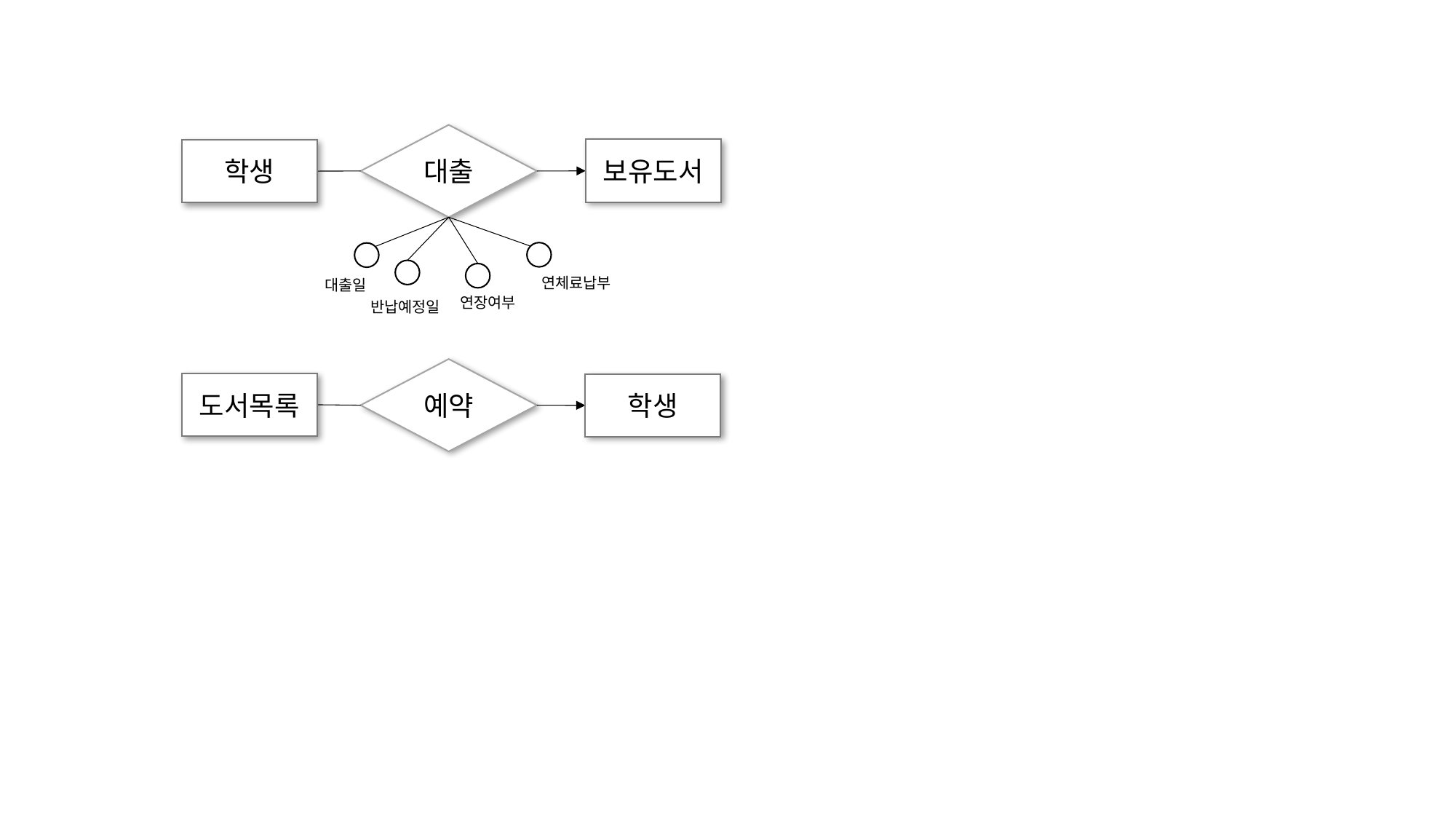

대출
보유도서
학생

연체료납부

대출일

반납예정일

연장여부
예약
도서목록
학생